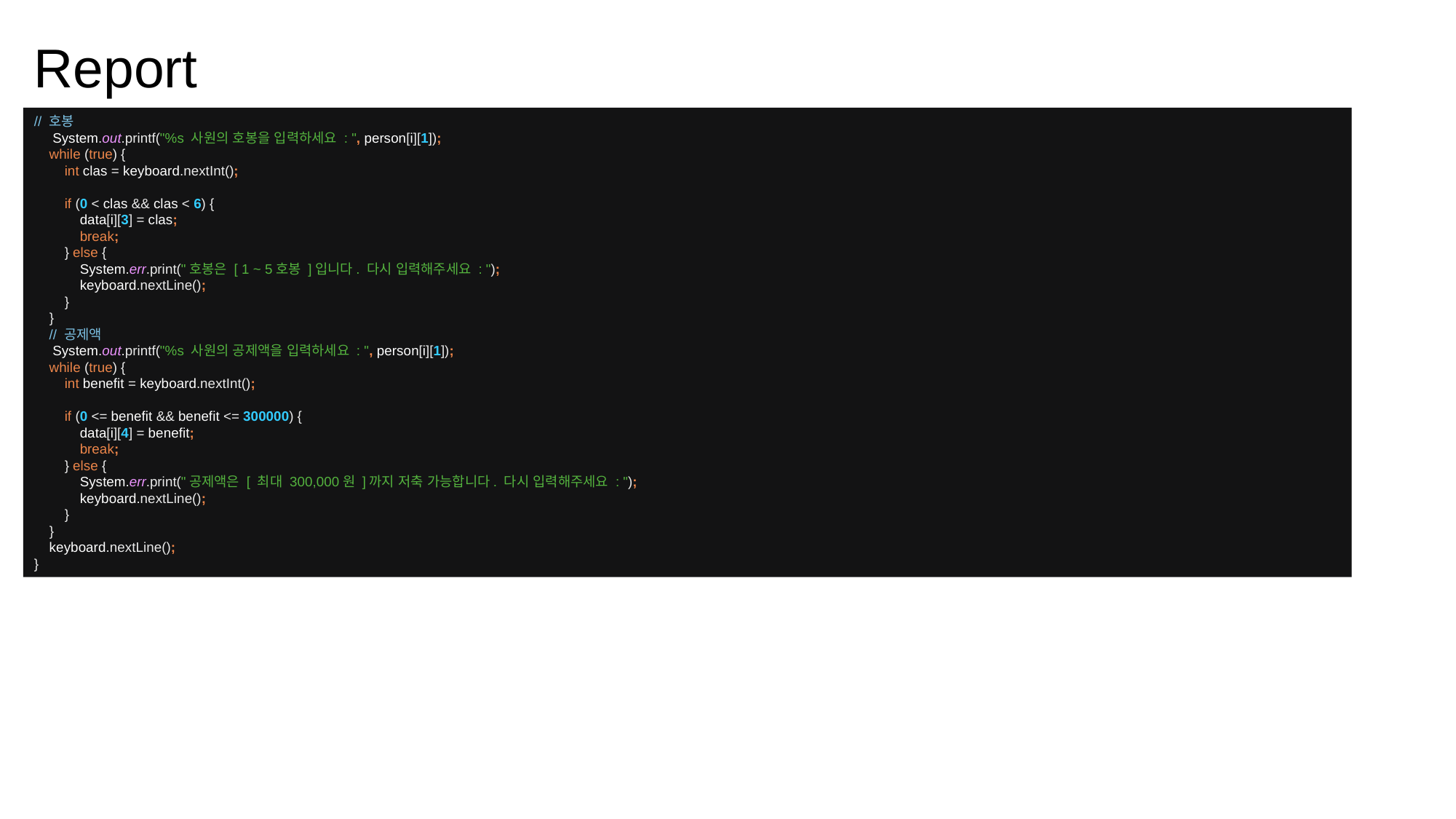

Report
// 호봉
    System.out.printf("%s 사원의 호봉을 입력하세요 : ", person[i][1]);
    while (true) {
        int clas = keyboard.nextInt();
        if (0 < clas && clas < 6) {
            data[i][3] = clas;
            break;
        } else {
            System.err.print("호봉은 [ 1 ~ 5호봉 ]입니다. 다시 입력해주세요 : ");
            keyboard.nextLine();
        }
    }
    // 공제액
    System.out.printf("%s 사원의 공제액을 입력하세요 : ", person[i][1]);
    while (true) {
        int benefit = keyboard.nextInt();
        if (0 <= benefit && benefit <= 300000) {
            data[i][4] = benefit;
            break;
        } else {
            System.err.print("공제액은 [ 최대 300,000원 ]까지 저축 가능합니다. 다시 입력해주세요 : ");
            keyboard.nextLine();
        }
    }
    keyboard.nextLine();
}